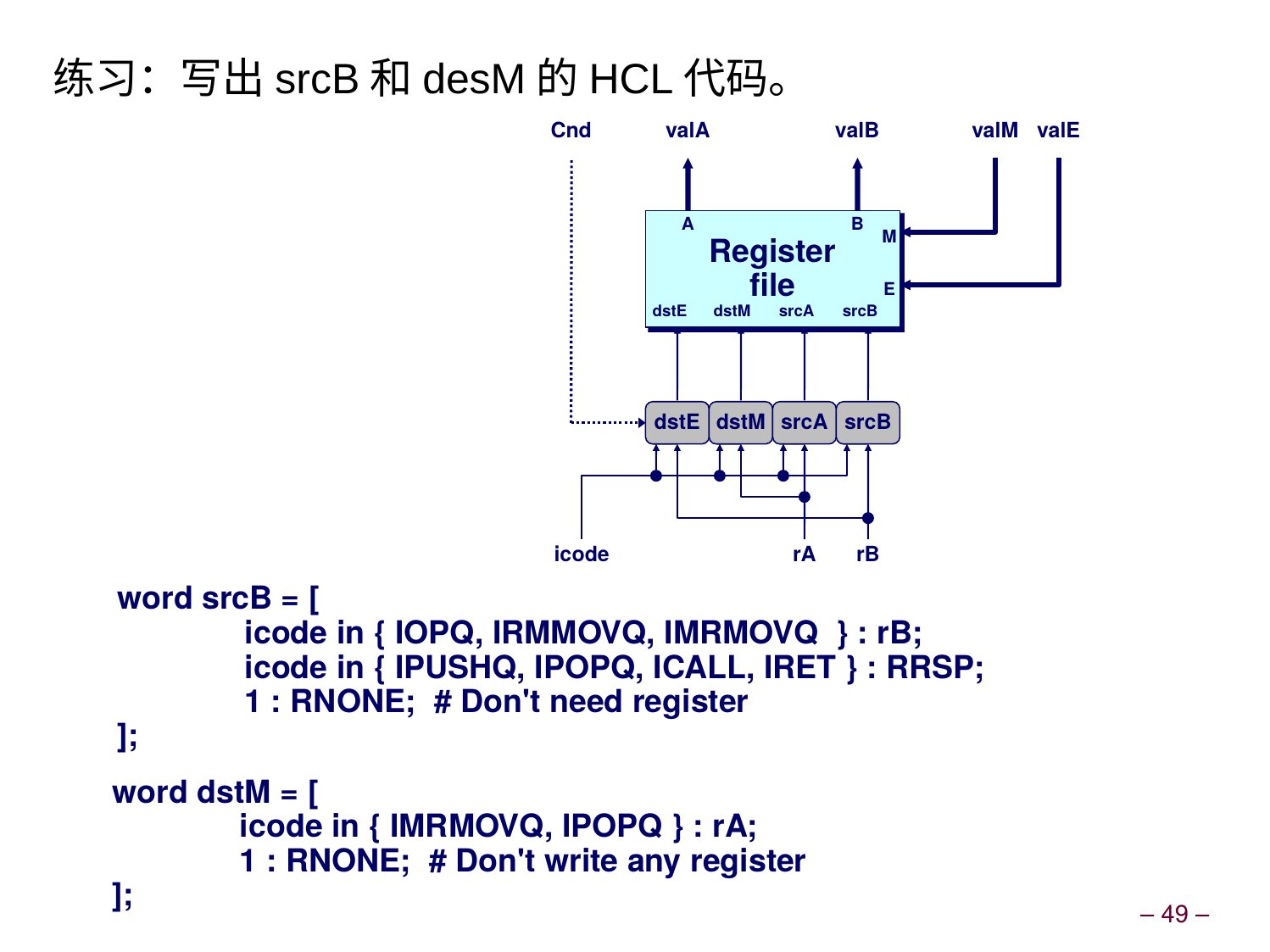

练习：写出srcB和desM的HCL代码。
Cnd
valA
valB
valM
valE

A
B
Register
file
M
E
dstE
dstM
srcA
srcB

dstE
dstM
srcA
srcB

icode
rA
rB
word srcB = [
	icode in { IOPQ, IRMMOVQ, IMRMOVQ  } : rB;
	icode in { IPUSHQ, IPOPQ, ICALL, IRET } : RRSP;
	1 : RNONE;  # Don't need register
];
word dstM = [
	icode in { IMRMOVQ, IPOPQ } : rA;
	1 : RNONE;  # Don't write any register
];